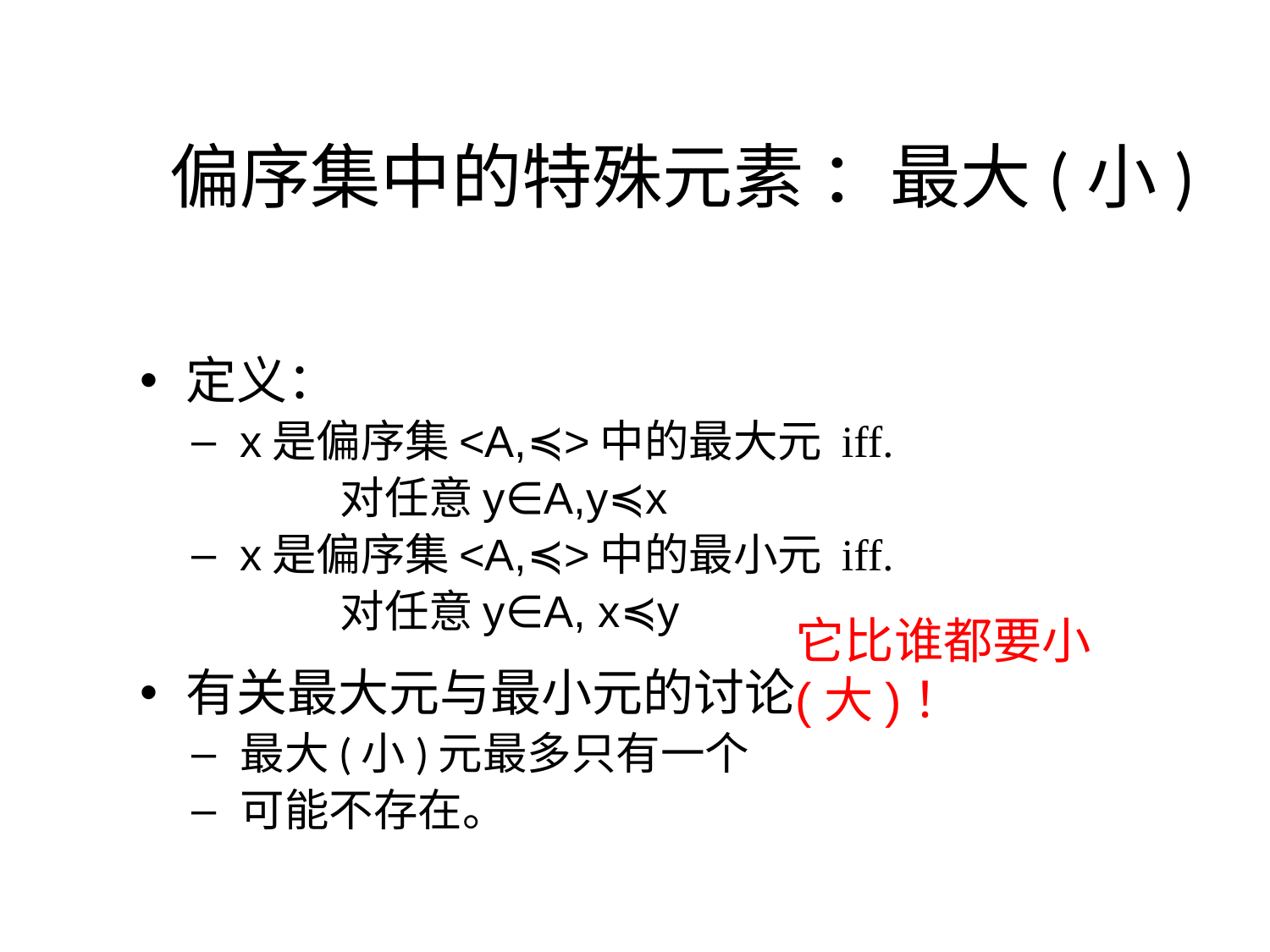

# 偏序集中的特殊元素 ：最大(小)
定义：
x是偏序集<A,≼>中的最大元 iff.
             对任意y∈A,y≼x
x是偏序集<A,≼>中的最小元 iff.
             对任意y∈A, x≼y
有关最大元与最小元的讨论
最大(小)元最多只有一个
可能不存在。

它比谁都要小(大)！